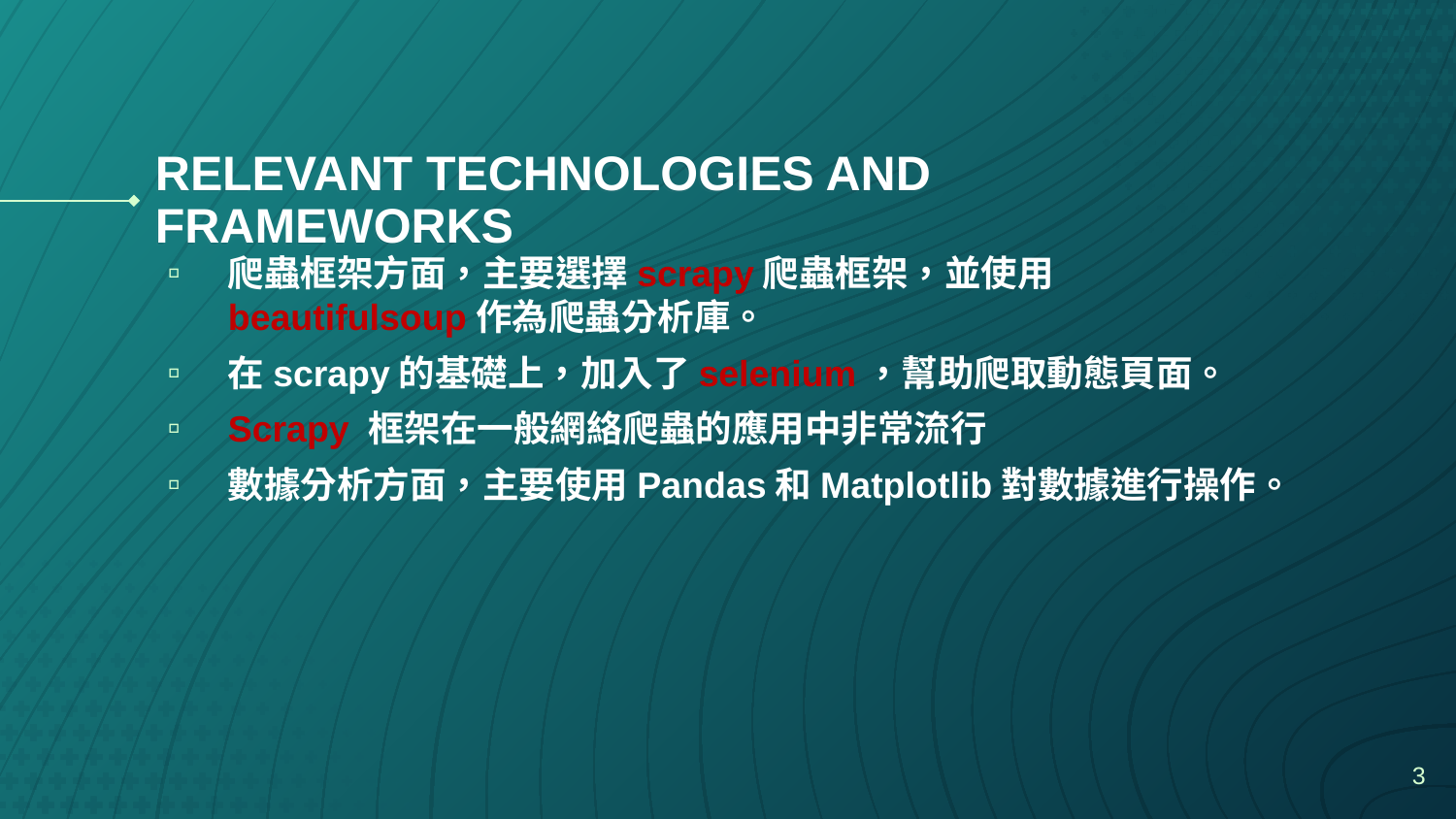

# RELEVANT TECHNOLOGIES AND FRAMEWORKS
爬蟲框架方面，主要選擇scrapy爬蟲框架，並使用beautifulsoup作為爬蟲分析庫。
在scrapy的基礎上，加入了selenium，幫助爬取動態頁面。
Scrapy 框架在一般網絡爬蟲的應用中非常流行
數據分析方面，主要使用Pandas和Matplotlib對數據進行操作。
3